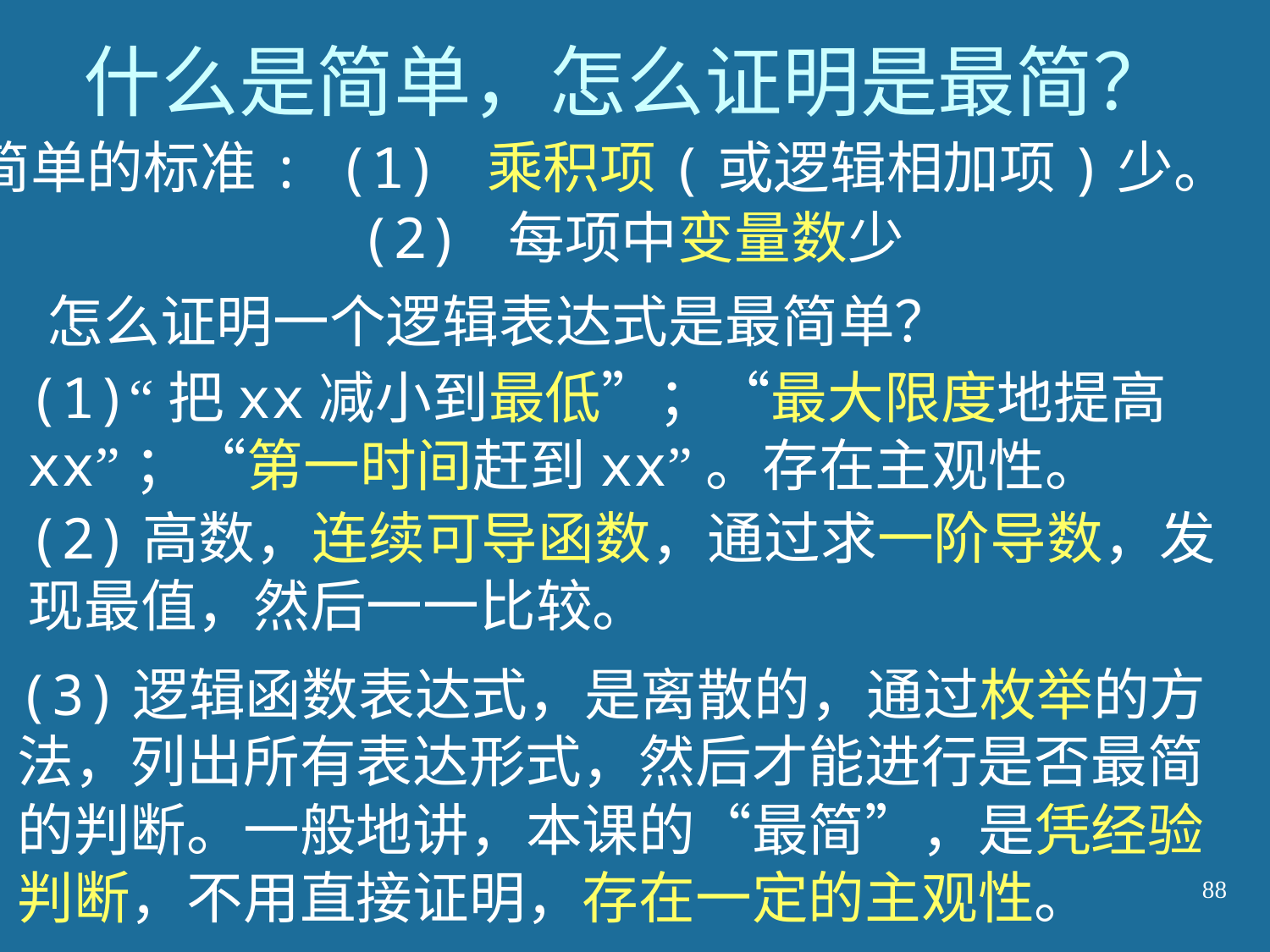

# 什么是简单，怎么证明是最简？
简单的标准: (1) 乘积项(或逻辑相加项)少。
(2) 每项中变量数少
怎么证明一个逻辑表达式是最简单？
(1)“把xx减小到最低”；“最大限度地提高xx”；“第一时间赶到xx”。存在主观性。
(2)高数，连续可导函数，通过求一阶导数，发现最值，然后一一比较。
(3)逻辑函数表达式，是离散的，通过枚举的方法，列出所有表达形式，然后才能进行是否最简的判断。一般地讲，本课的“最简”，是凭经验判断，不用直接证明，存在一定的主观性。
88